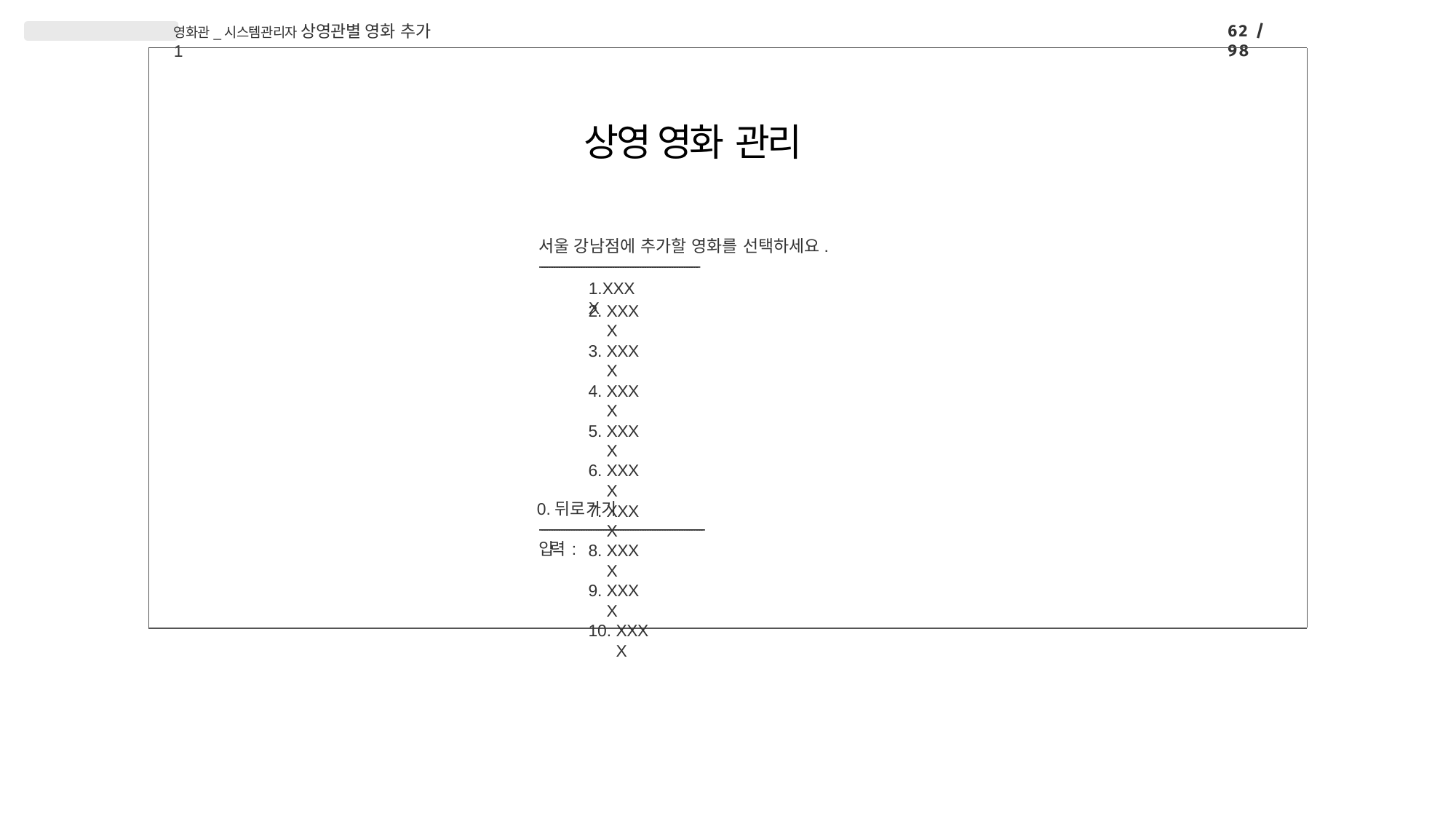

62 / 98
영화관_시스템관리자 상영관별 영화 추가1

# 상영 영화 관리
서울 강남점에 추가할 영화를 선택하세요.
-----------------------------------------------------------------
1.XXXX
XXXX
XXXX
XXXX
XXXX
XXXX
XXXX
XXXX
XXXX
XXXX
0.뒤로가기
-------------------------------------------------------------------
입력 :